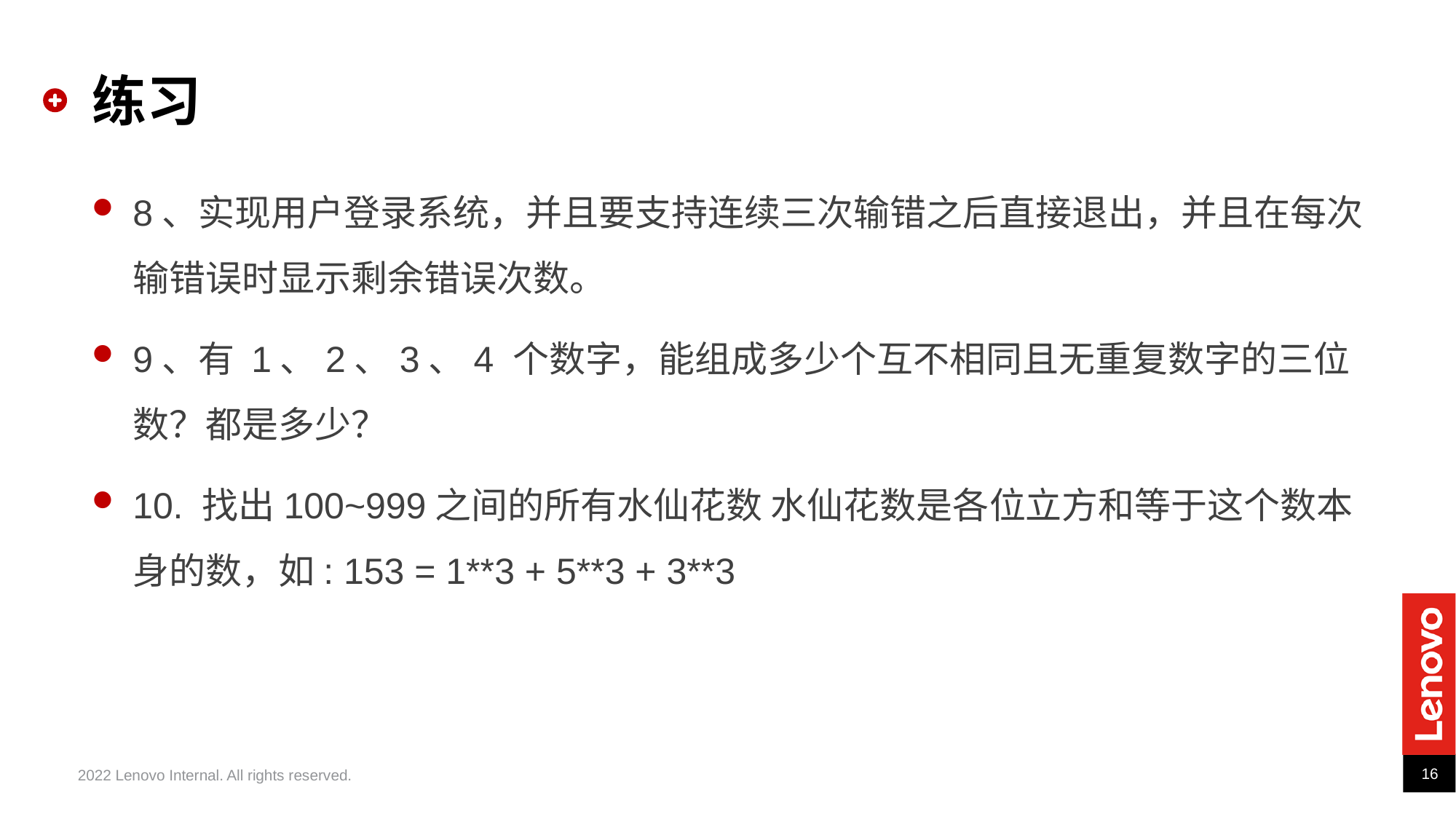

# 练习
8、实现用户登录系统，并且要支持连续三次输错之后直接退出，并且在每次输错误时显示剩余错误次数。
9、有 1、2、3、4 个数字，能组成多少个互不相同且无重复数字的三位数？都是多少？
10. 找出100~999之间的所有水仙花数 水仙花数是各位立方和等于这个数本身的数，如: 153 = 1**3 + 5**3 + 3**3